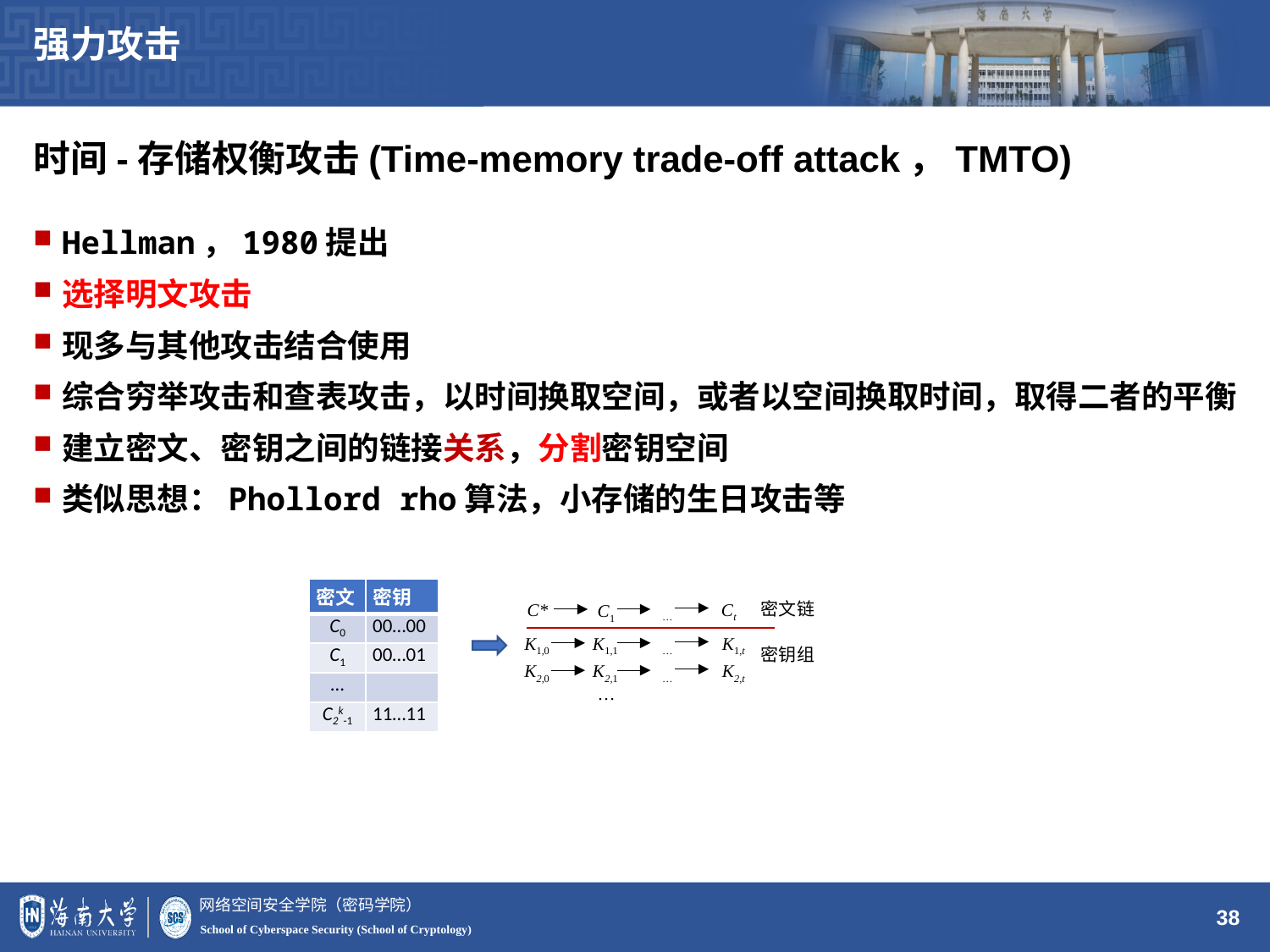

强力攻击
时间-存储权衡攻击(Time-memory trade-off attack，TMTO)
Hellman，1980提出
选择明文攻击
现多与其他攻击结合使用
综合穷举攻击和查表攻击，以时间换取空间，或者以空间换取时间，取得二者的平衡
建立密文、密钥之间的链接关系，分割密钥空间
类似思想：Phollord rho算法，小存储的生日攻击等

| 密文 | 密钥 |
| --- | --- |
| C0 | 00…00 |
| C1 | 00…01 |
| … |  |
| C2k-1 | 11…11 |
密文链
…
C*
Ct
C1
…
K1,0
K1,1
K1,t

密钥组
K2,0
K2,1
…
K2,t
…
38